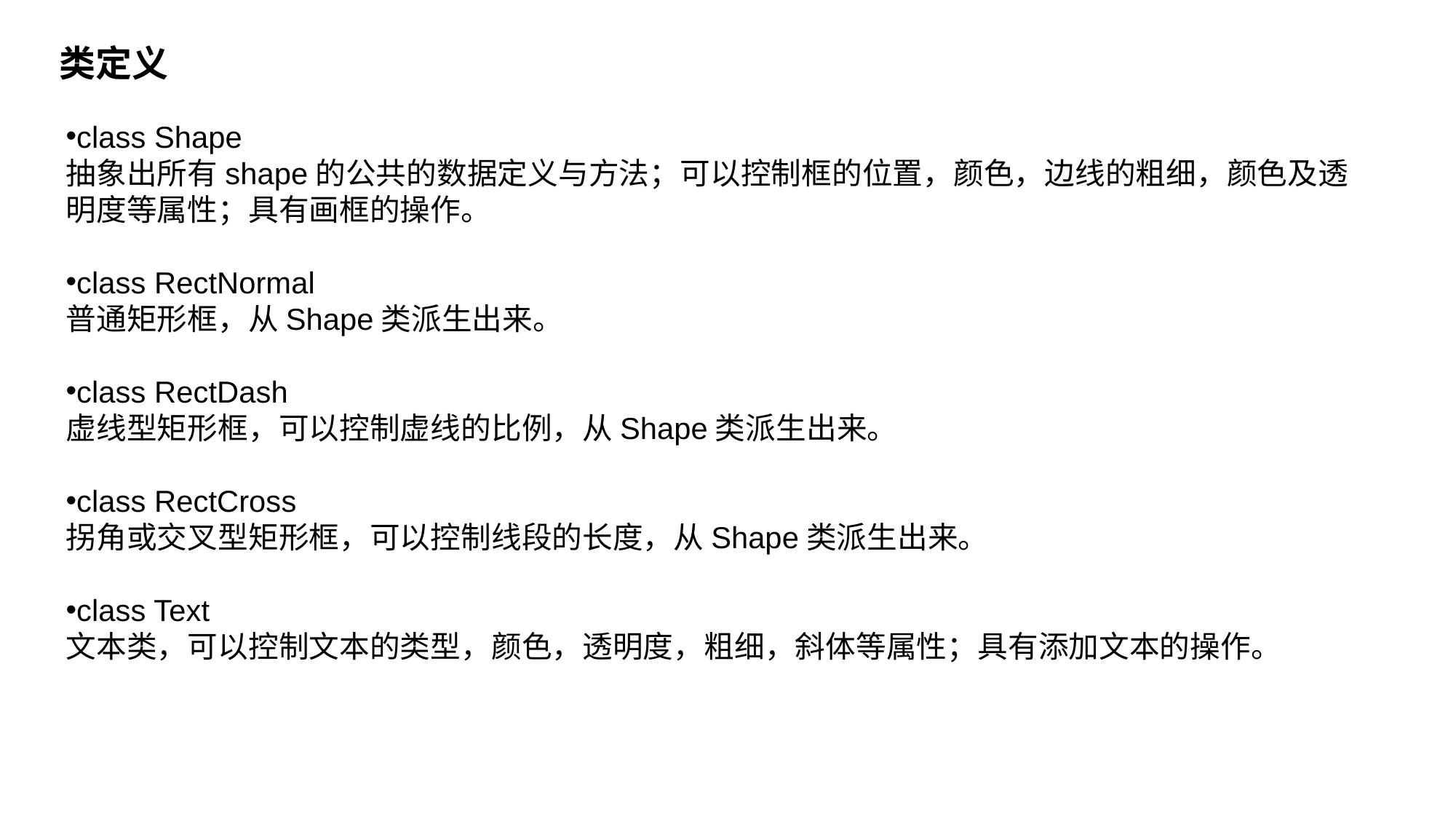

类定义
class Shape
抽象出所有shape的公共的数据定义与方法；可以控制框的位置，颜色，边线的粗细，颜色及透明度等属性；具有画框的操作。

class RectNormal
普通矩形框，从Shape类派生出来。

class RectDash
虚线型矩形框，可以控制虚线的比例，从Shape类派生出来。

class RectCross
拐角或交叉型矩形框，可以控制线段的长度，从Shape类派生出来。

class Text
文本类，可以控制文本的类型，颜色，透明度，粗细，斜体等属性；具有添加文本的操作。